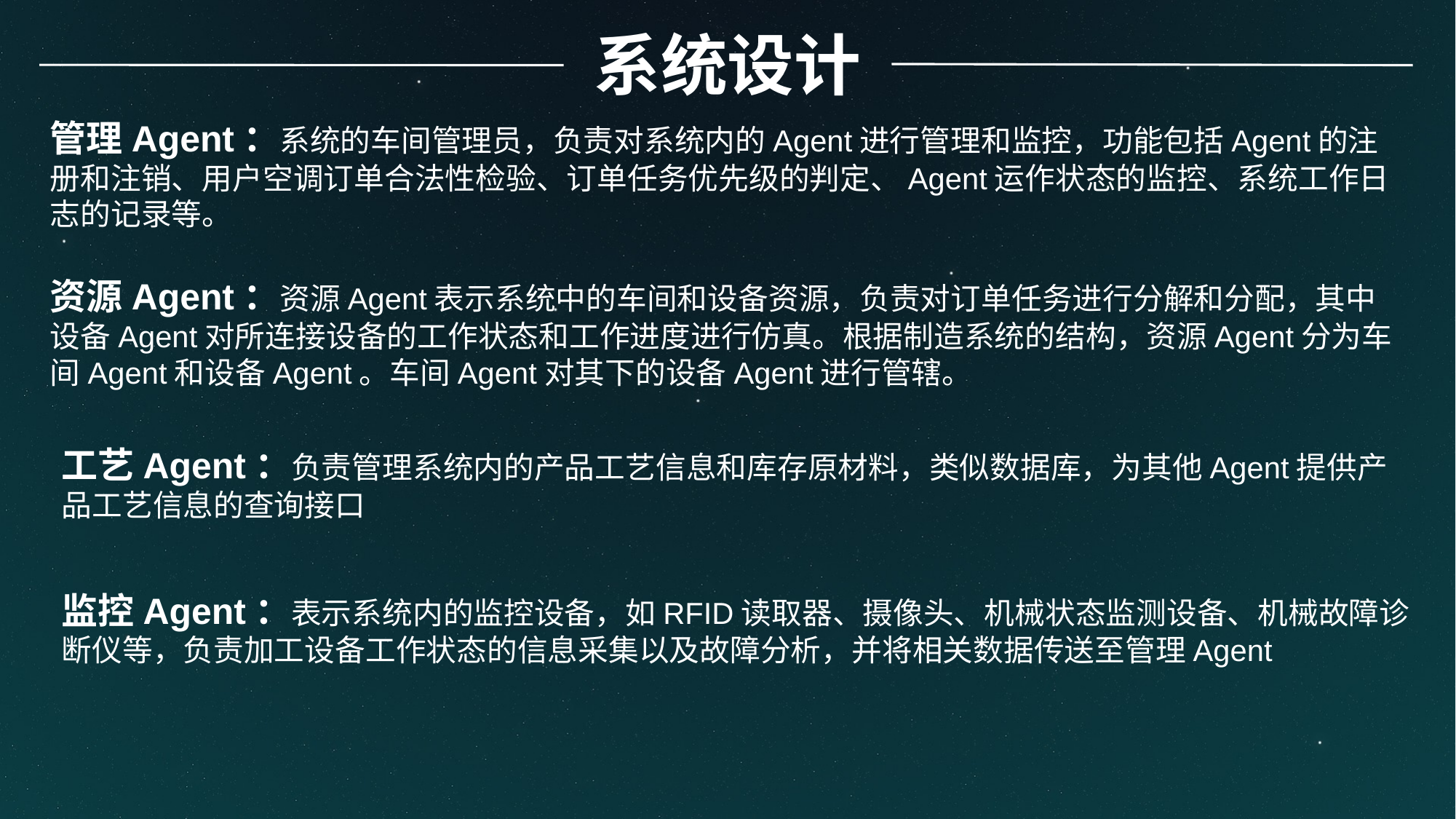

系统设计
管理Agent：系统的车间管理员，负责对系统内的Agent进行管理和监控，功能包括Agent的注册和注销、用户空调订单合法性检验、订单任务优先级的判定、Agent运作状态的监控、系统工作日志的记录等。
资源Agent：资源Agent表示系统中的车间和设备资源，负责对订单任务进行分解和分配，其中设备Agent对所连接设备的工作状态和工作进度进行仿真。根据制造系统的结构，资源Agent分为车间Agent和设备Agent。车间Agent对其下的设备Agent进行管辖。
工艺Agent：负责管理系统内的产品工艺信息和库存原材料，类似数据库，为其他Agent提供产品工艺信息的查询接口
监控Agent：表示系统内的监控设备，如RFID读取器、摄像头、机械状态监测设备、机械故障诊断仪等，负责加工设备工作状态的信息采集以及故障分析，并将相关数据传送至管理Agent